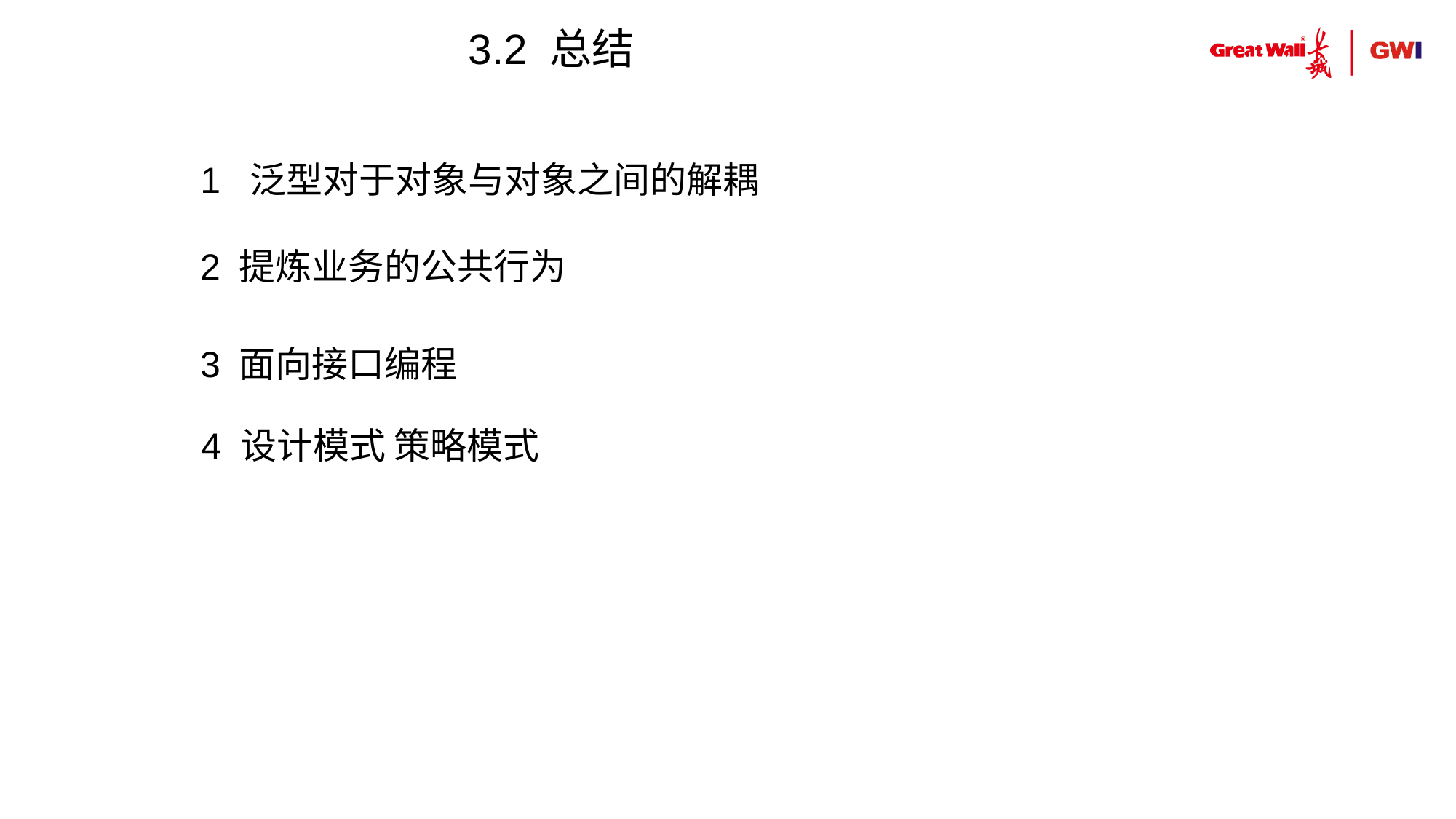

3.2 总结
1  泛型对于对象与对象之间的解耦
2 提炼业务的公共行为
3 面向接口编程
4 设计模式 策略模式